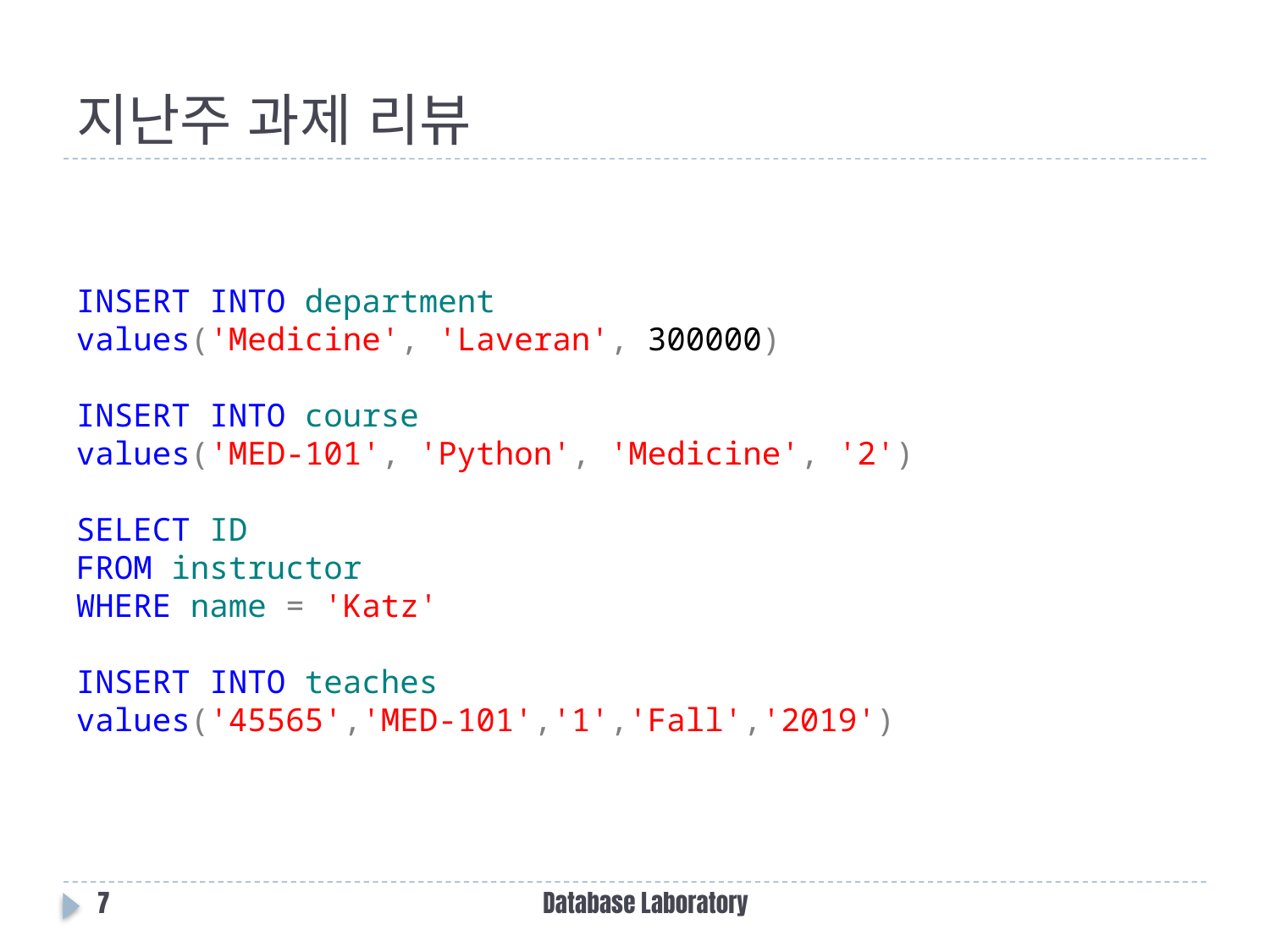

# 지난주 과제 리뷰

INSERT INTO department
values('Medicine', 'Laveran', 300000)

INSERT INTO course
values('MED-101', 'Python', 'Medicine', '2')

SELECT ID
FROM instructor
WHERE name = 'Katz'

INSERT INTO teaches
values('45565','MED-101','1','Fall','2019')
7
Database Laboratory